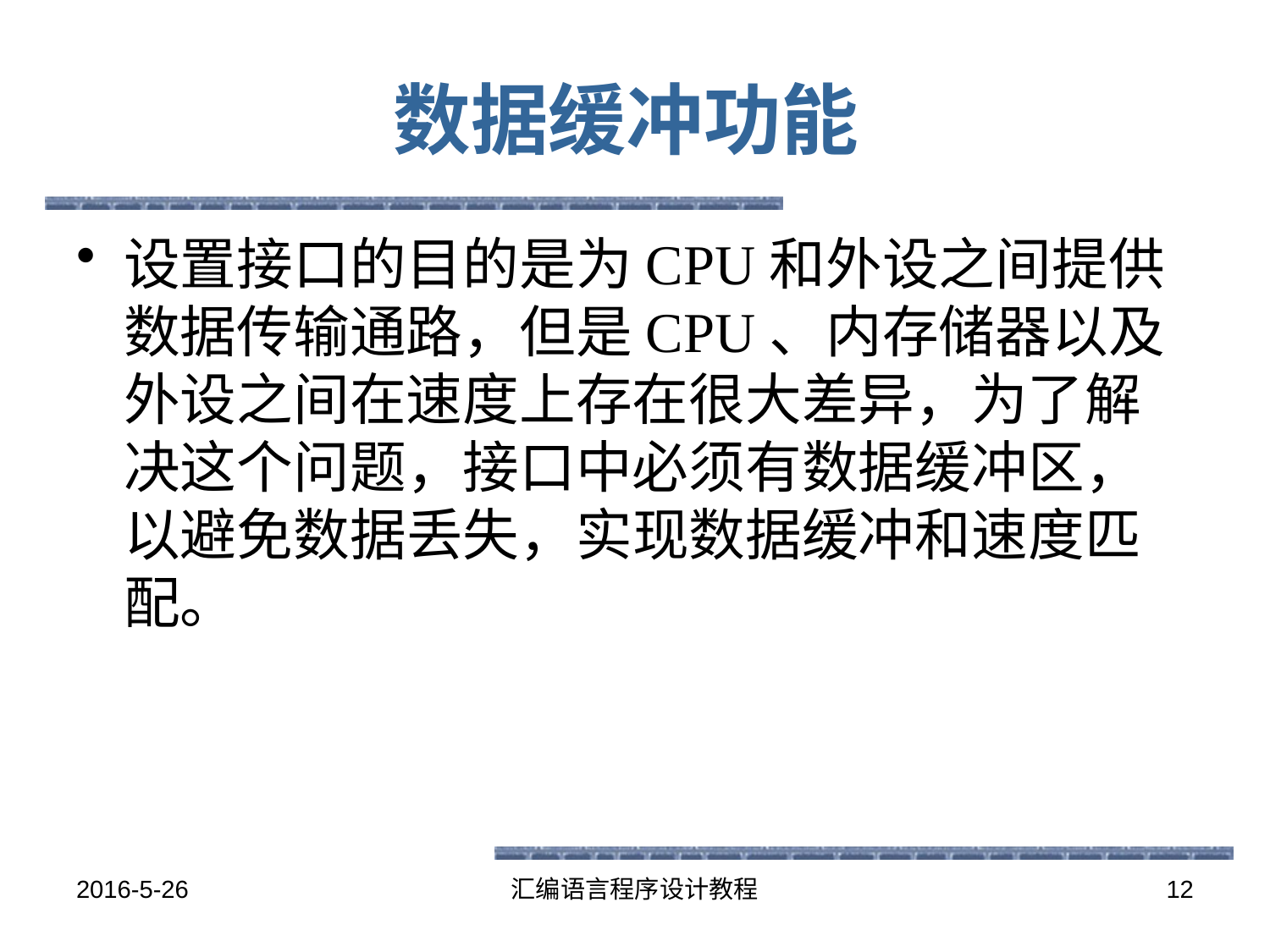

# 数据缓冲功能
设置接口的目的是为CPU和外设之间提供数据传输通路，但是CPU、内存储器以及外设之间在速度上存在很大差异，为了解决这个问题，接口中必须有数据缓冲区，以避免数据丢失，实现数据缓冲和速度匹配。
2016-5-26
汇编语言程序设计教程
12